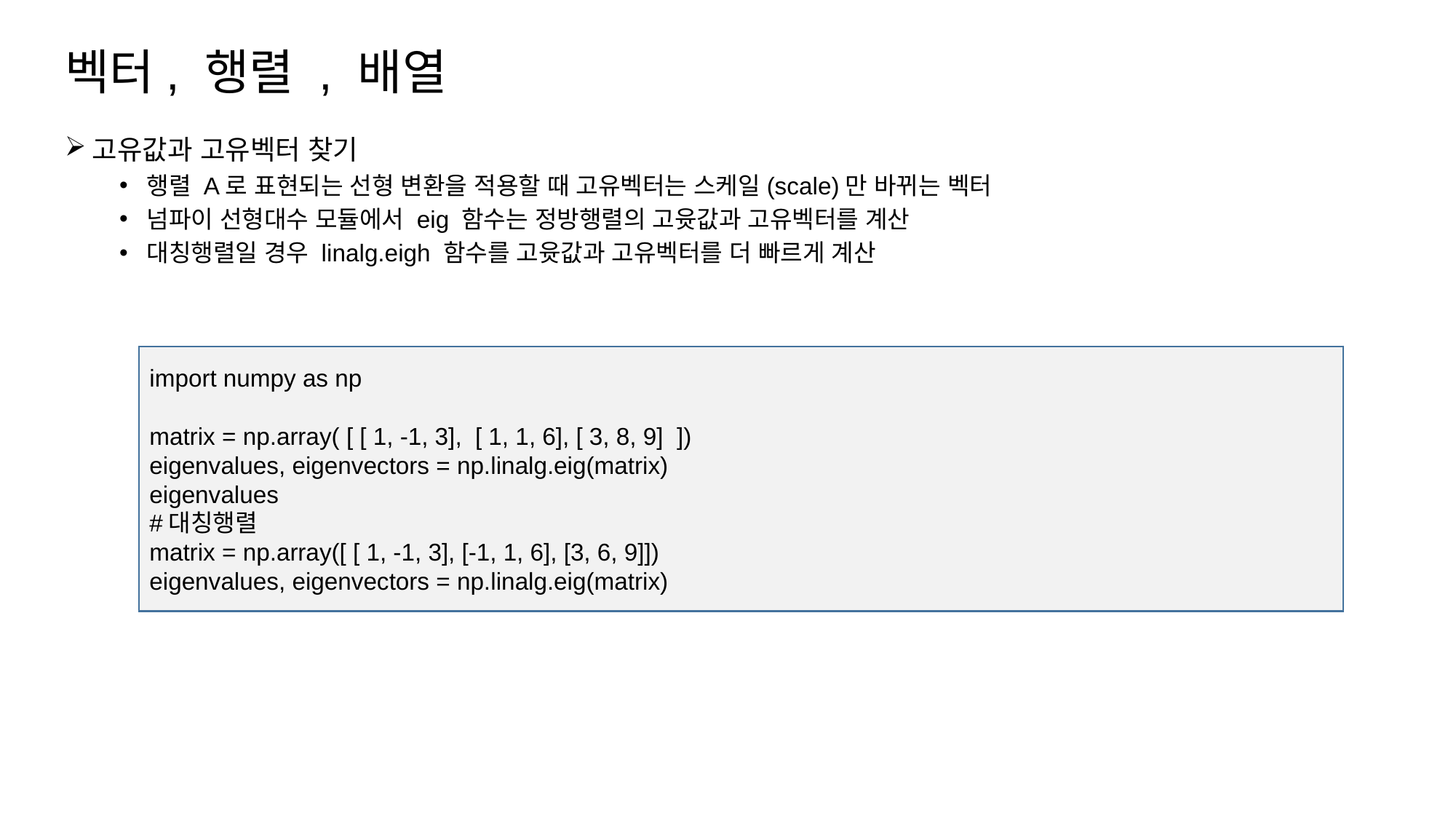

# 벡터, 행렬 , 배열
고유값과 고유벡터 찾기
행렬 A로 표현되는 선형 변환을 적용할 때 고유벡터는 스케일(scale)만 바뀌는 벡터
넘파이 선형대수 모듈에서 eig 함수는 정방행렬의 고윳값과 고유벡터를 계산
대칭행렬일 경우 linalg.eigh 함수를 고윳값과 고유벡터를 더 빠르게 계산
import numpy as np

matrix = np.array( [ [ 1, -1, 3],  [ 1, 1, 6], [ 3, 8, 9]  ])
eigenvalues, eigenvectors = np.linalg.eig(matrix)
eigenvalues
#대칭행렬
matrix = np.array([ [ 1, -1, 3], [-1, 1, 6], [3, 6, 9]])
eigenvalues, eigenvectors = np.linalg.eig(matrix)